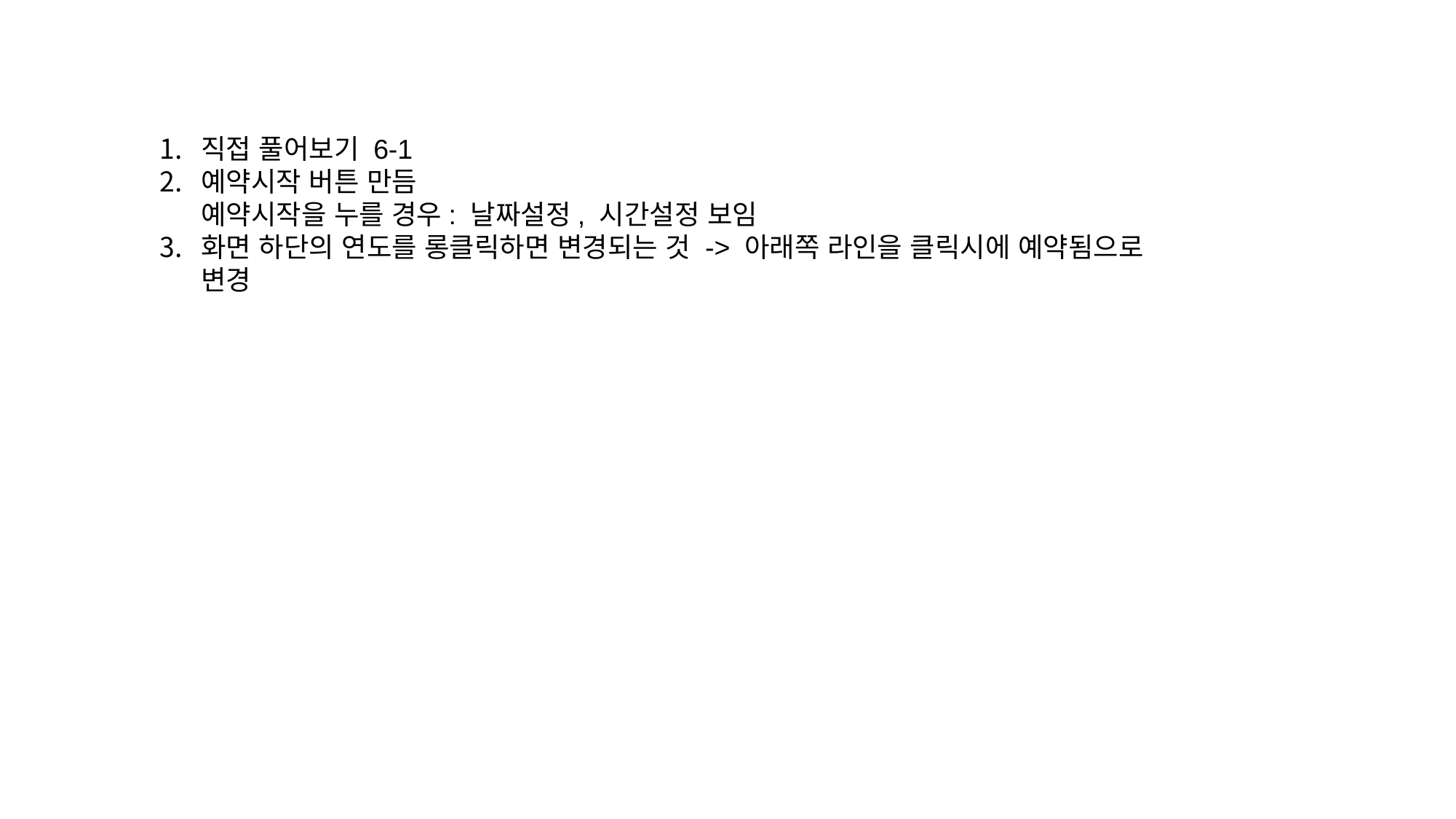

직접 풀어보기 6-1
예약시작 버튼 만듬
예약시작을 누를 경우: 날짜설정, 시간설정 보임
화면 하단의 연도를 롱클릭하면 변경되는 것 -> 아래쪽 라인을 클릭시에 예약됨으로 변경